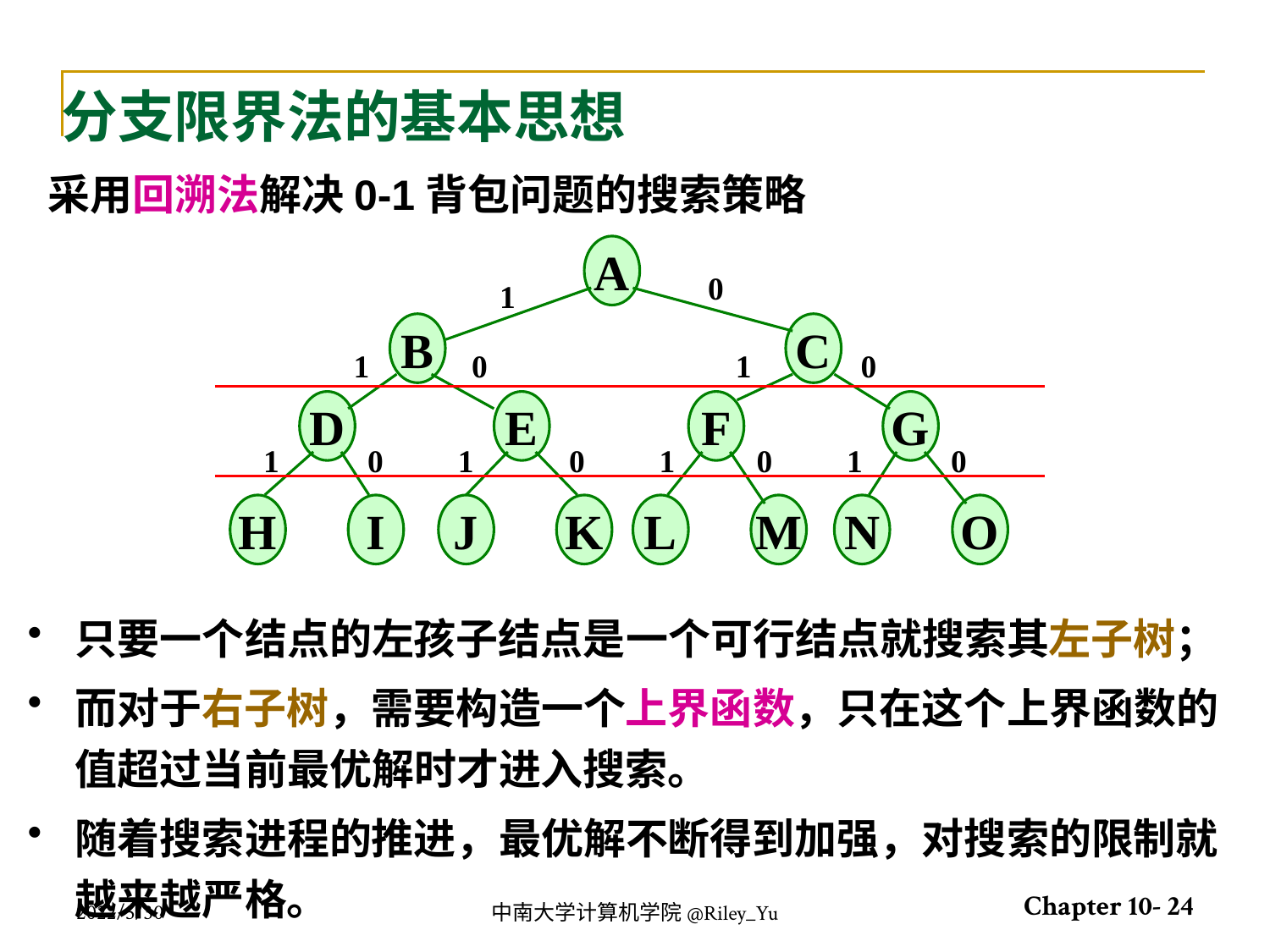

# 分支限界法的基本思想

采用回溯法解决0-1背包问题的搜索策略
A

B
C

D
E
F
G

H
I
J
K
L
M
N
O
0
1
1
0
1
0
1
0
1
0
1
0
1
0
只要一个结点的左孩子结点是一个可行结点就搜索其左子树；
而对于右子树，需要构造一个上界函数，只在这个上界函数的值超过当前最优解时才进入搜索。
随着搜索进程的推进，最优解不断得到加强，对搜索的限制就越来越严格。
2022/5/30
Chapter 10- 24
中南大学计算机学院@Riley_Yu